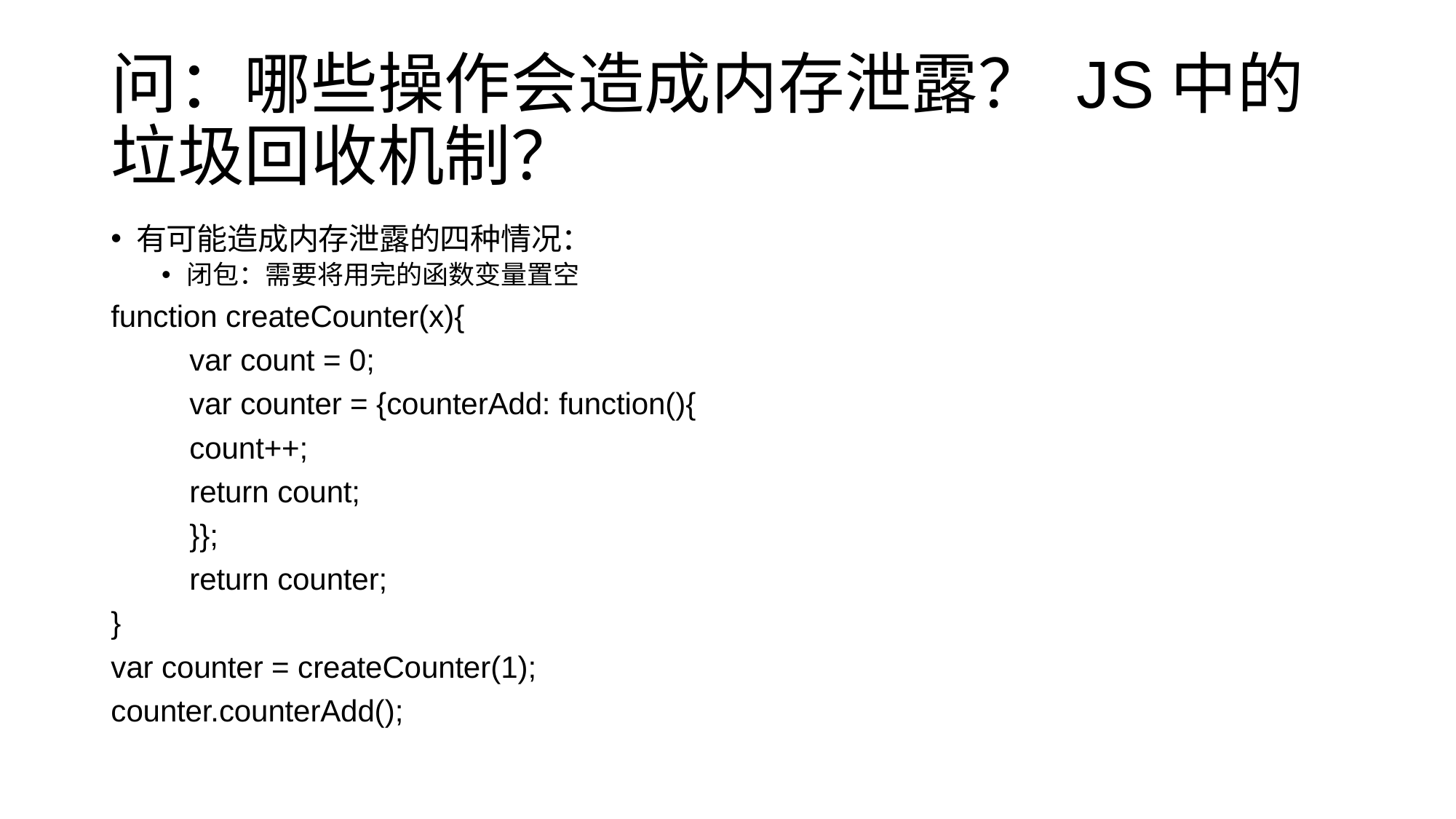

# 问：哪些操作会造成内存泄露？ JS中的垃圾回收机制？
有可能造成内存泄露的四种情况：
闭包：需要将用完的函数变量置空
function createCounter(x){
	var count = 0;
	var counter = {counterAdd: function(){
			count++;
			return count;
	}};
	return counter;
}
var counter = createCounter(1);
counter.counterAdd();